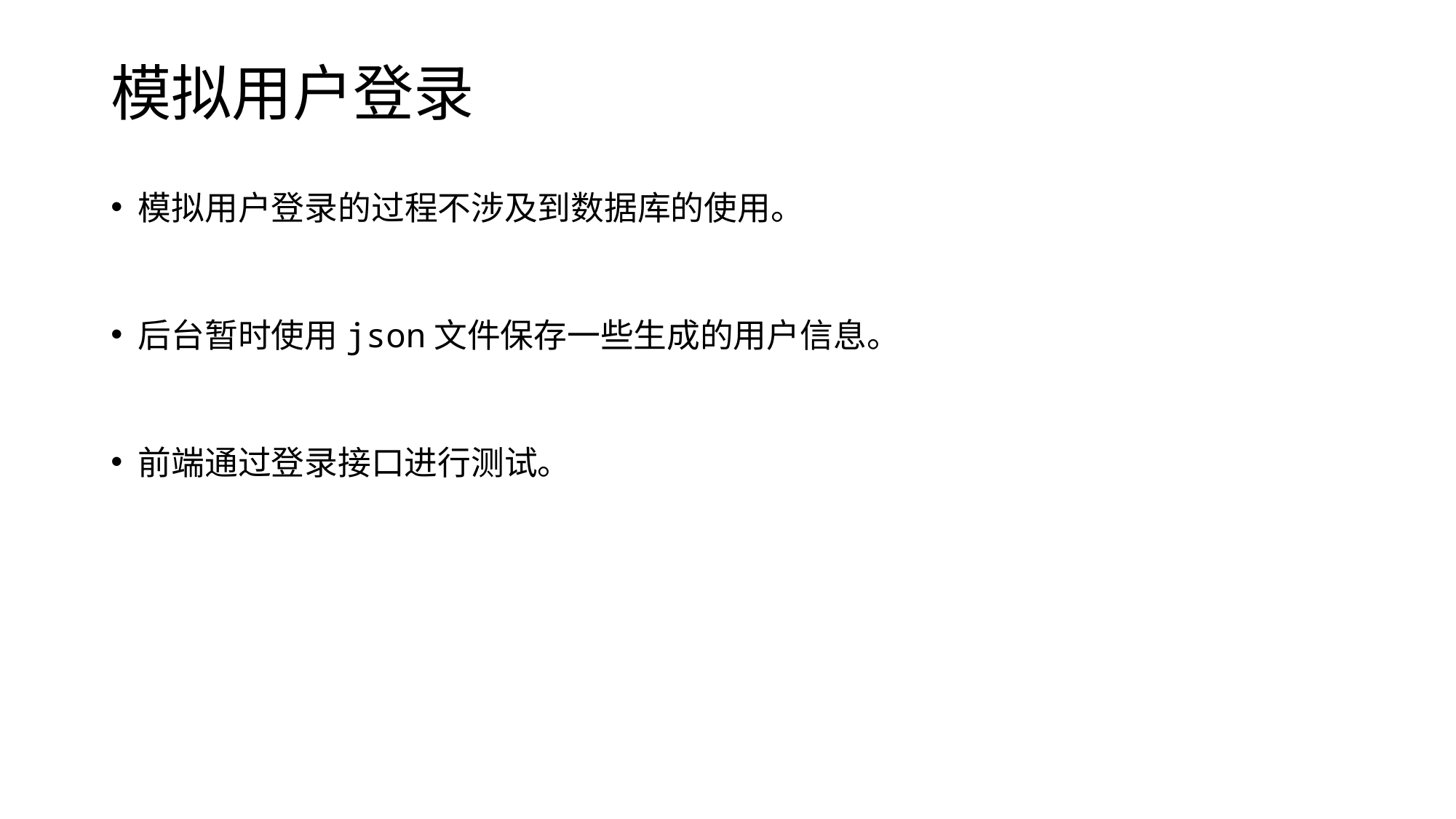

# 模拟用户登录
模拟用户登录的过程不涉及到数据库的使用。

后台暂时使用json文件保存一些生成的用户信息。

前端通过登录接口进行测试。